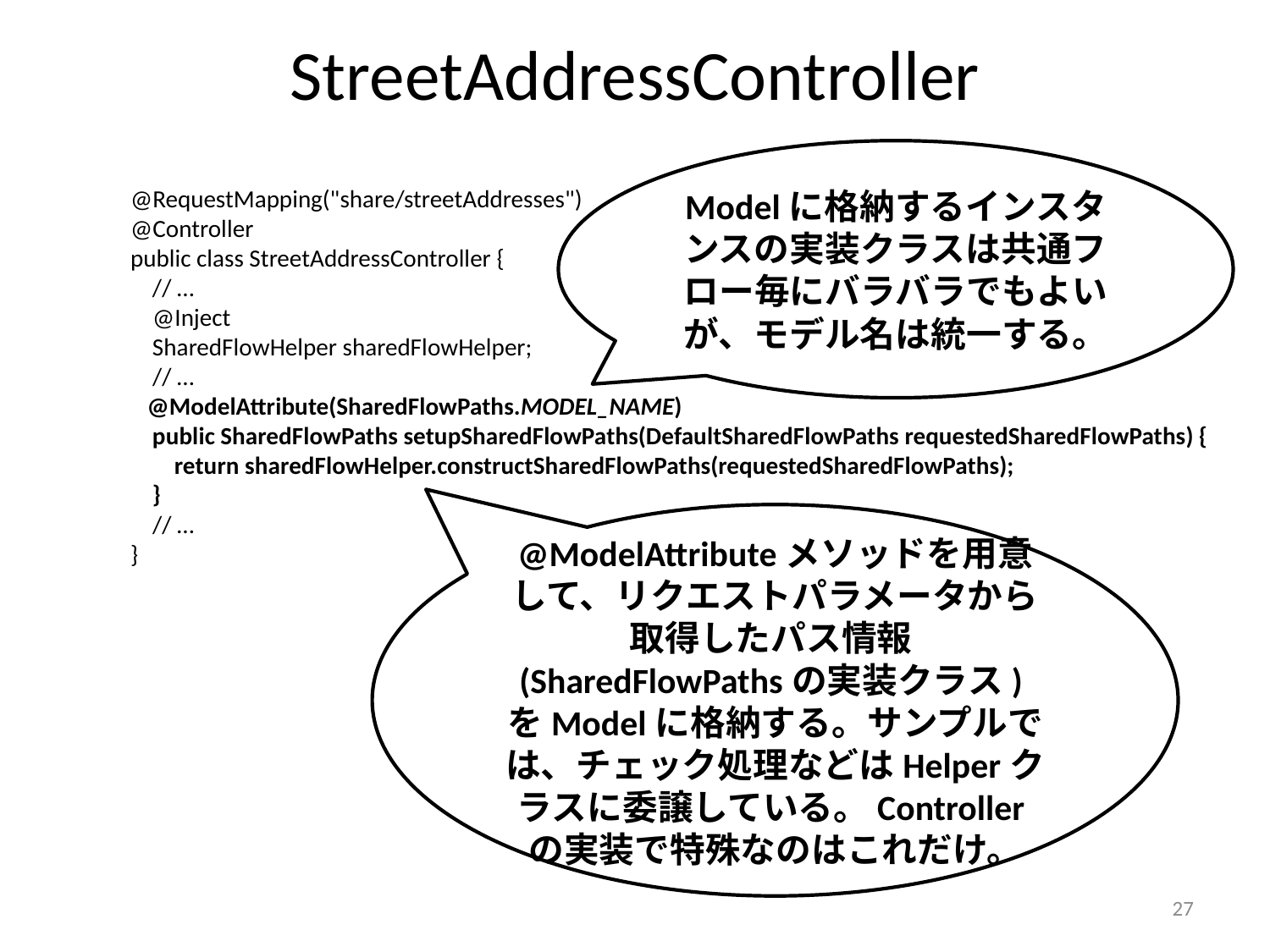

# StreetAddressController
Modelに格納するインスタンスの実装クラスは共通フロー毎にバラバラでもよいが、モデル名は統一する。
@RequestMapping("share/streetAddresses")
@Controller
public class StreetAddressController {
    // …
    @Inject
    SharedFlowHelper sharedFlowHelper;
    // …
   @ModelAttribute(SharedFlowPaths.MODEL_NAME)
    public SharedFlowPaths setupSharedFlowPaths(DefaultSharedFlowPaths requestedSharedFlowPaths) {
        return sharedFlowHelper.constructSharedFlowPaths(requestedSharedFlowPaths);
    }
    // …
}
@ModelAttributeメソッドを用意して、リクエストパラメータから取得したパス情報(SharedFlowPathsの実装クラス)をModelに格納する。サンプルでは、チェック処理などはHelperクラスに委譲している。Controllerの実装で特殊なのはこれだけ。
27